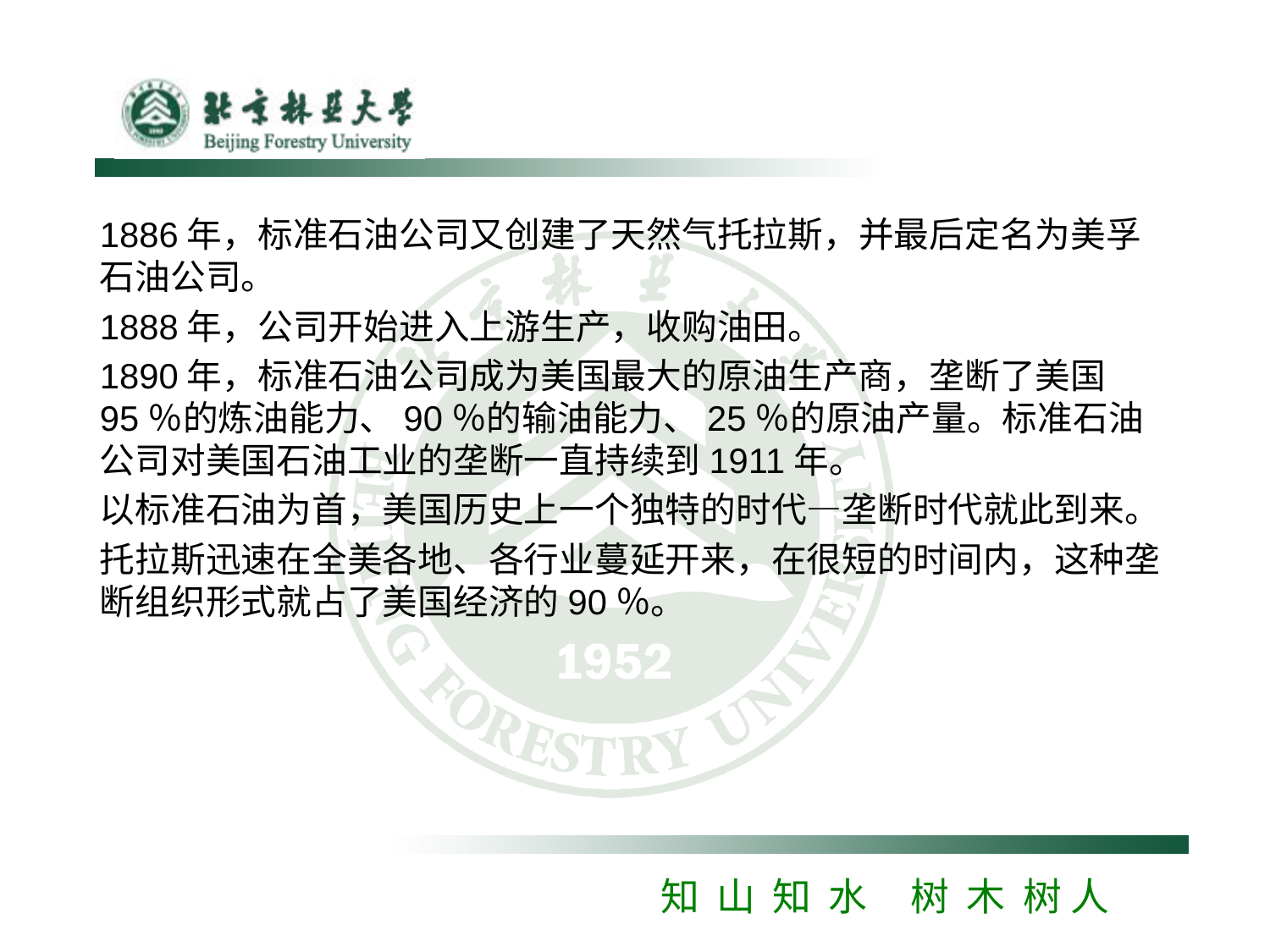

#
1886年，标准石油公司又创建了天然气托拉斯，并最后定名为美孚石油公司。
1888年，公司开始进入上游生产，收购油田。
1890年，标准石油公司成为美国最大的原油生产商，垄断了美国95％的炼油能力、90％的输油能力、25％的原油产量。标准石油公司对美国石油工业的垄断一直持续到1911年。
以标准石油为首，美国历史上一个独特的时代—垄断时代就此到来。
托拉斯迅速在全美各地、各行业蔓延开来，在很短的时间内，这种垄断组织形式就占了美国经济的90％。